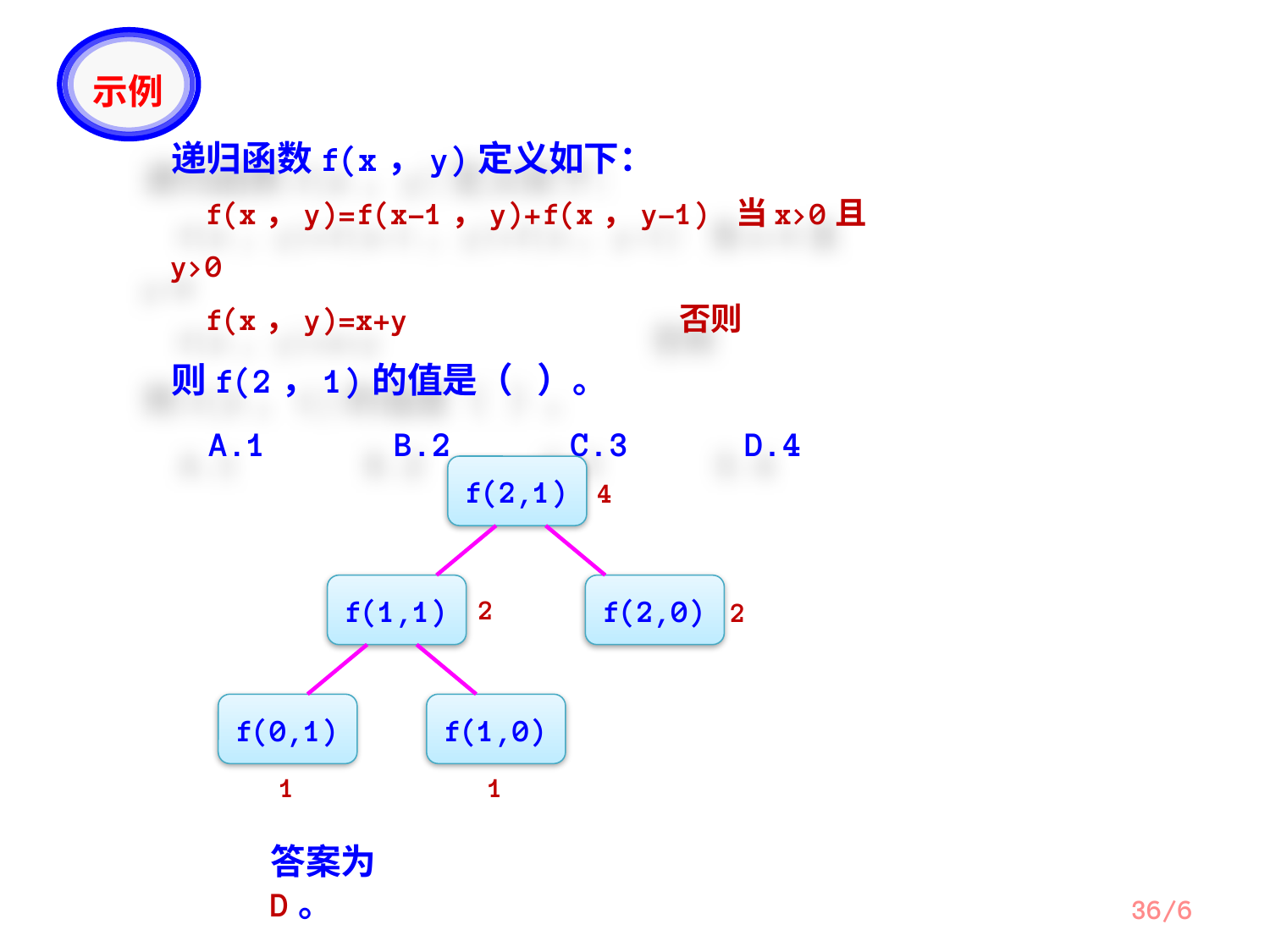

示例
递归函数f(x，y)定义如下：
  f(x，y)=f(x-1，y)+f(x，y-1) 当x>0且y>0
  f(x，y)=x+y			否则
则f(2，1)的值是（   ）。
  A.1	     B.2	 C.3      D.4
f(2,1)
4
f(1,1)
f(2,0)
2
2
f(0,1)
f(1,0)
1
1
答案为D。
36/6